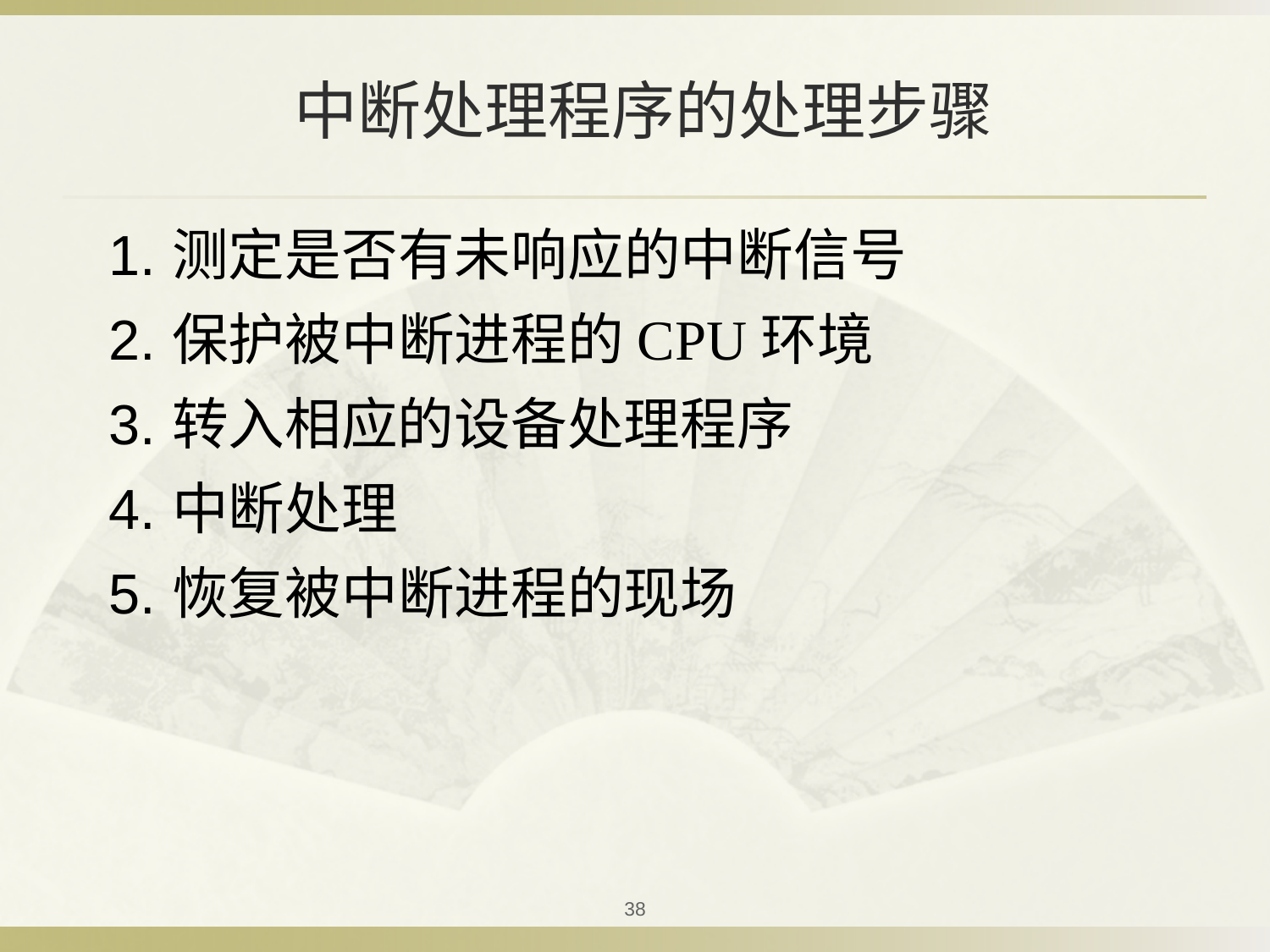

# 中断处理程序的处理步骤
测定是否有未响应的中断信号
保护被中断进程的CPU环境
转入相应的设备处理程序
中断处理
恢复被中断进程的现场
38